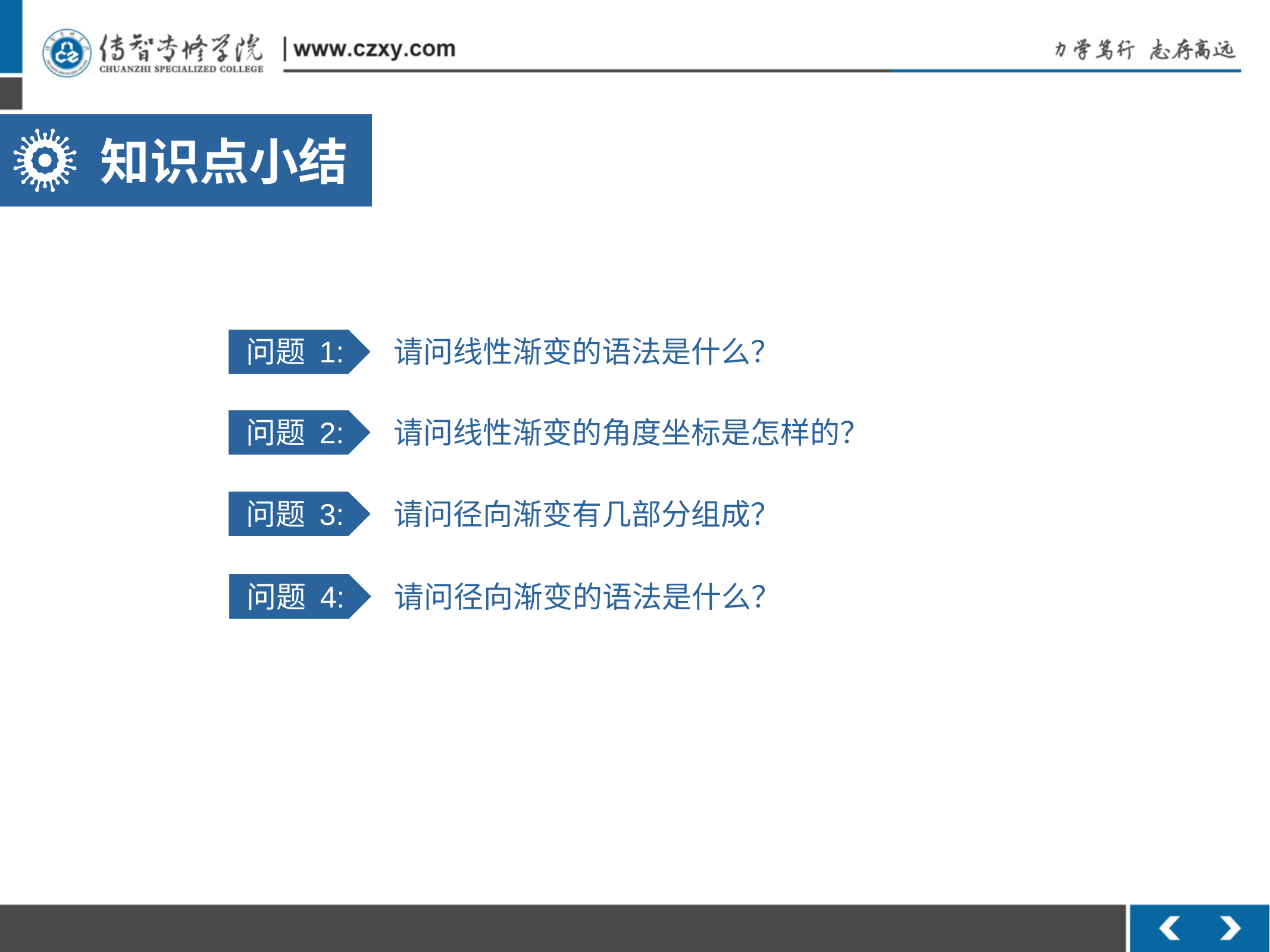

知识点小结

 问题 1:
请问线性渐变的语法是什么？

 问题 2:
请问线性渐变的角度坐标是怎样的？

 问题 3:
请问径向渐变有几部分组成？

 问题 4:
请问径向渐变的语法是什么？